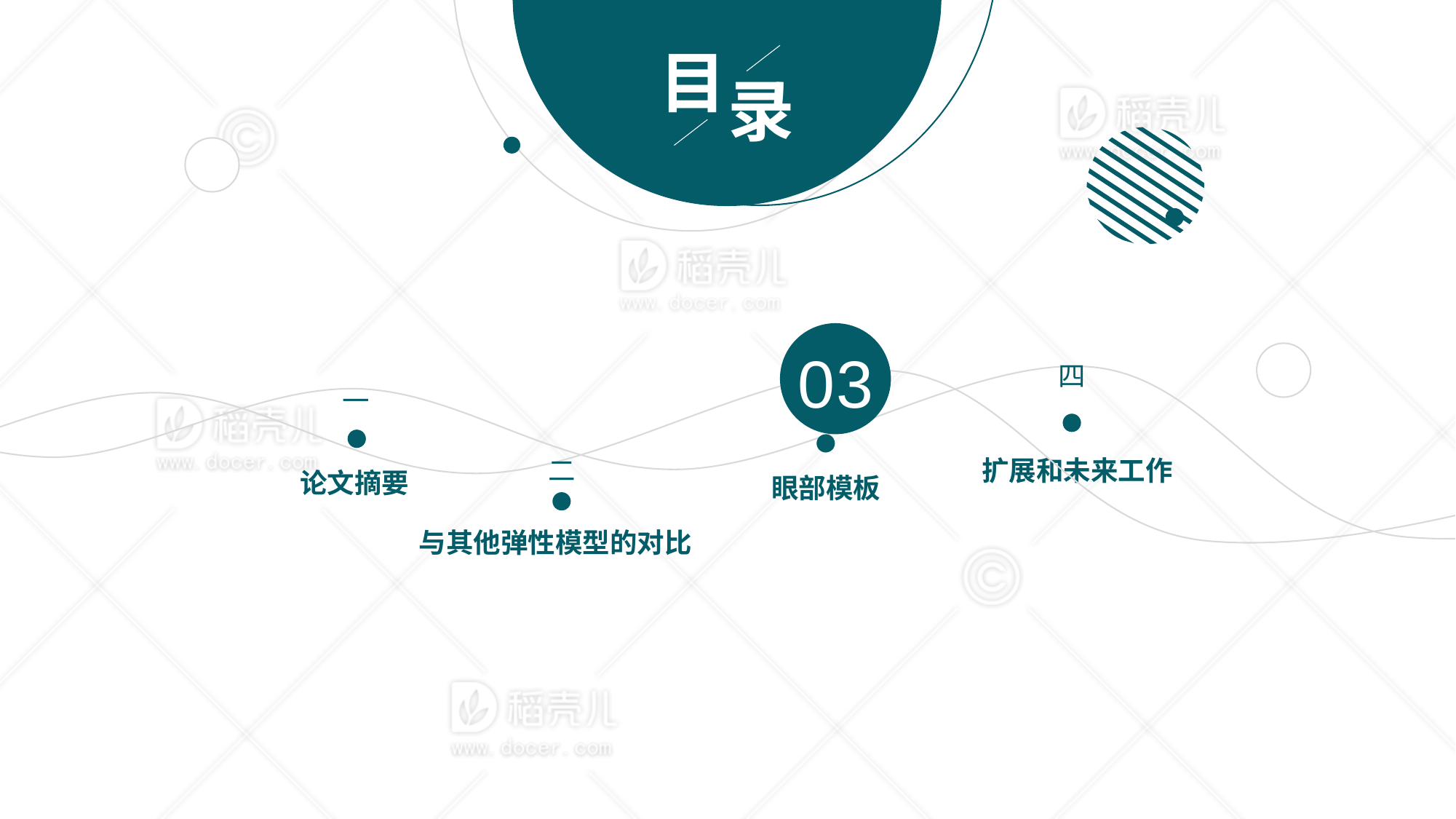

目
录

03

四

一

扩展和未来工作
二
论文摘要
眼部模板

与其他弹性模型的对比